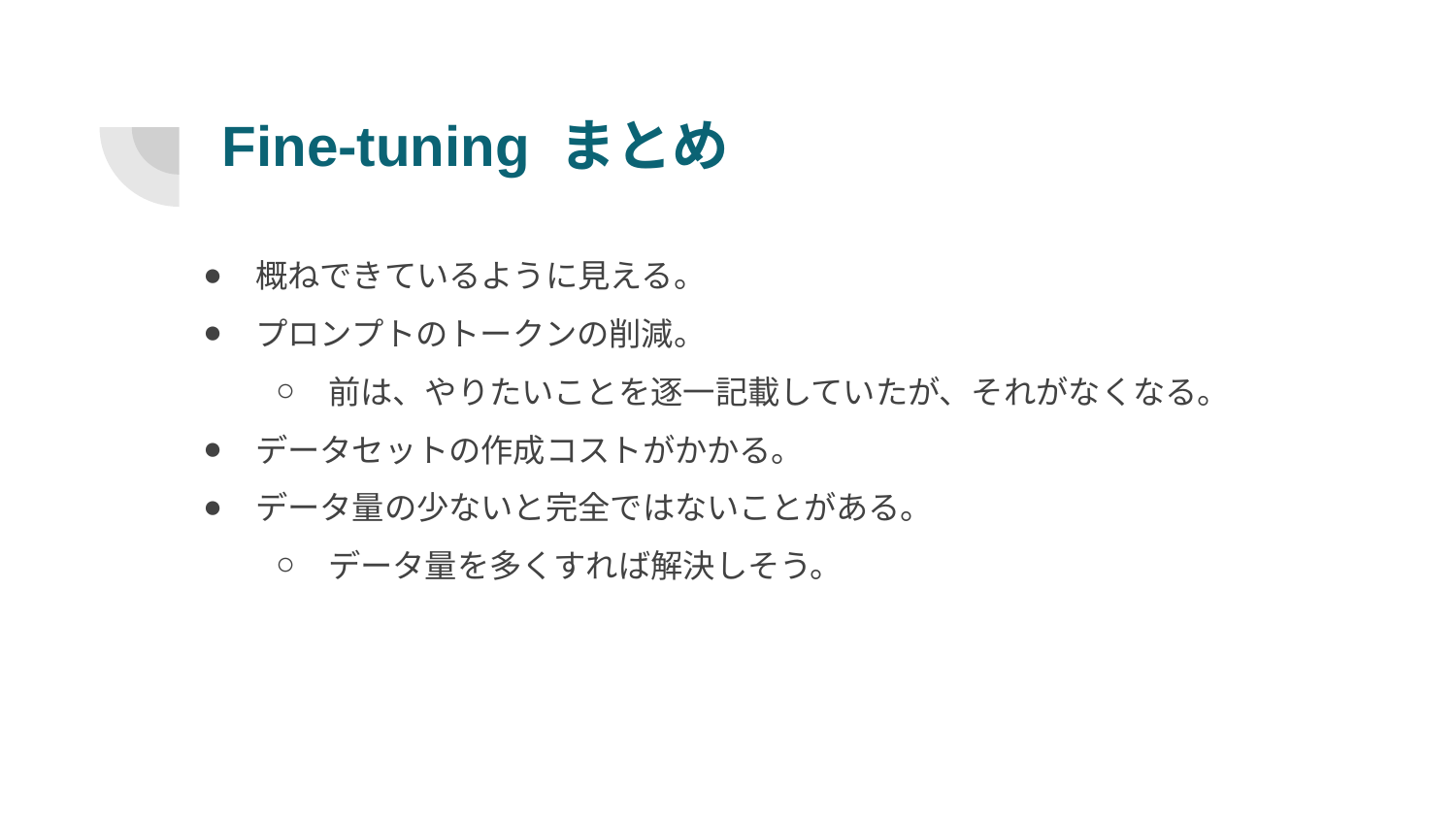

# Fine-tuning まとめ
概ねできているように見える。
プロンプトのトークンの削減。
前は、やりたいことを逐一記載していたが、それがなくなる。
データセットの作成コストがかかる。
データ量の少ないと完全ではないことがある。
データ量を多くすれば解決しそう。